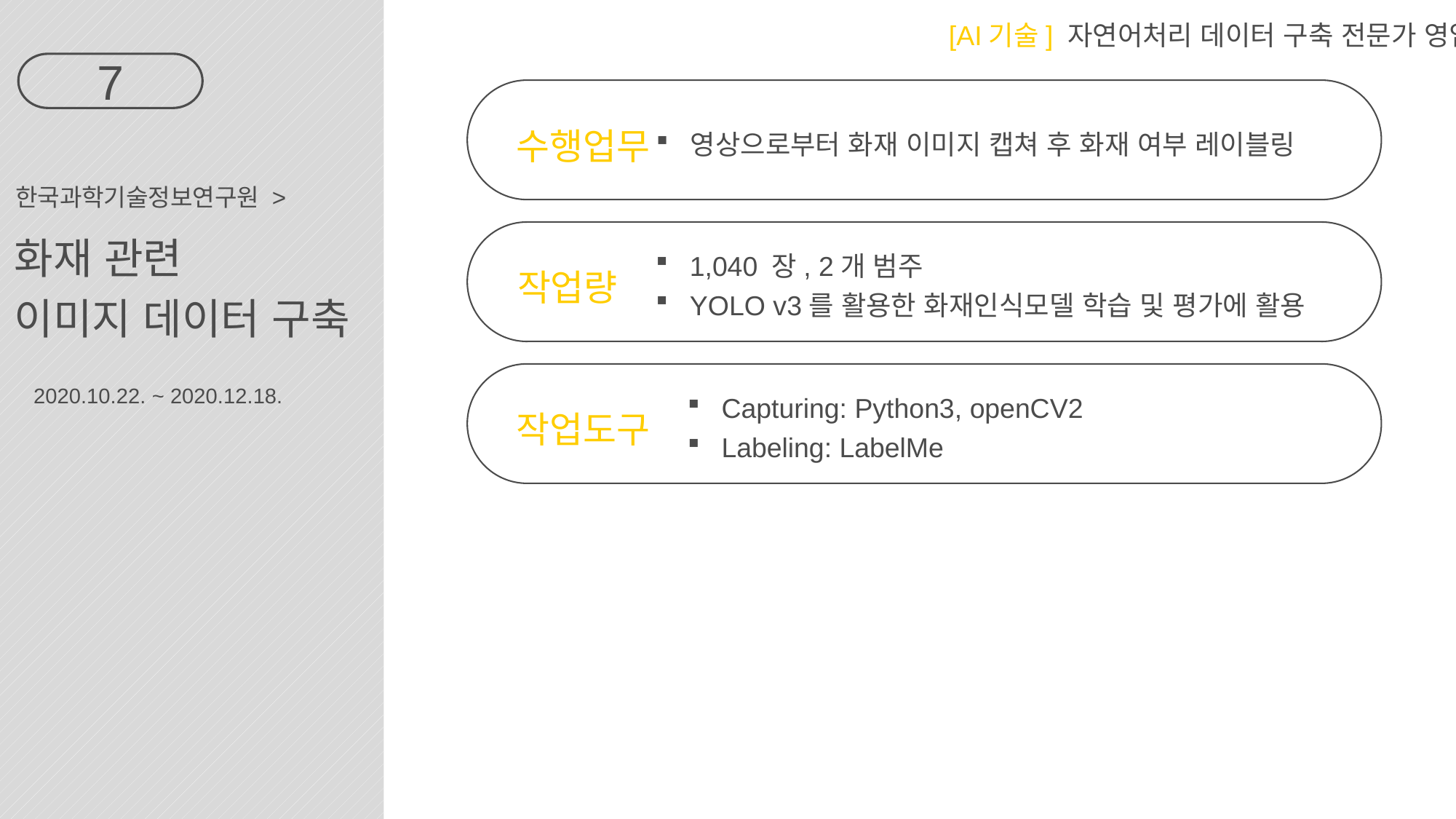

7

수행업무
영상으로부터 화재 이미지 캡쳐 후 화재 여부 레이블링

1,040 장, 2개 범주
YOLO v3를 활용한 화재인식모델 학습 및 평가에 활용
작업량

Capturing: Python3, openCV2
Labeling: LabelMe
작업도구
한국과학기술정보연구원 >
화재 관련
이미지 데이터 구축
2020.10.22. ~ 2020.12.18.